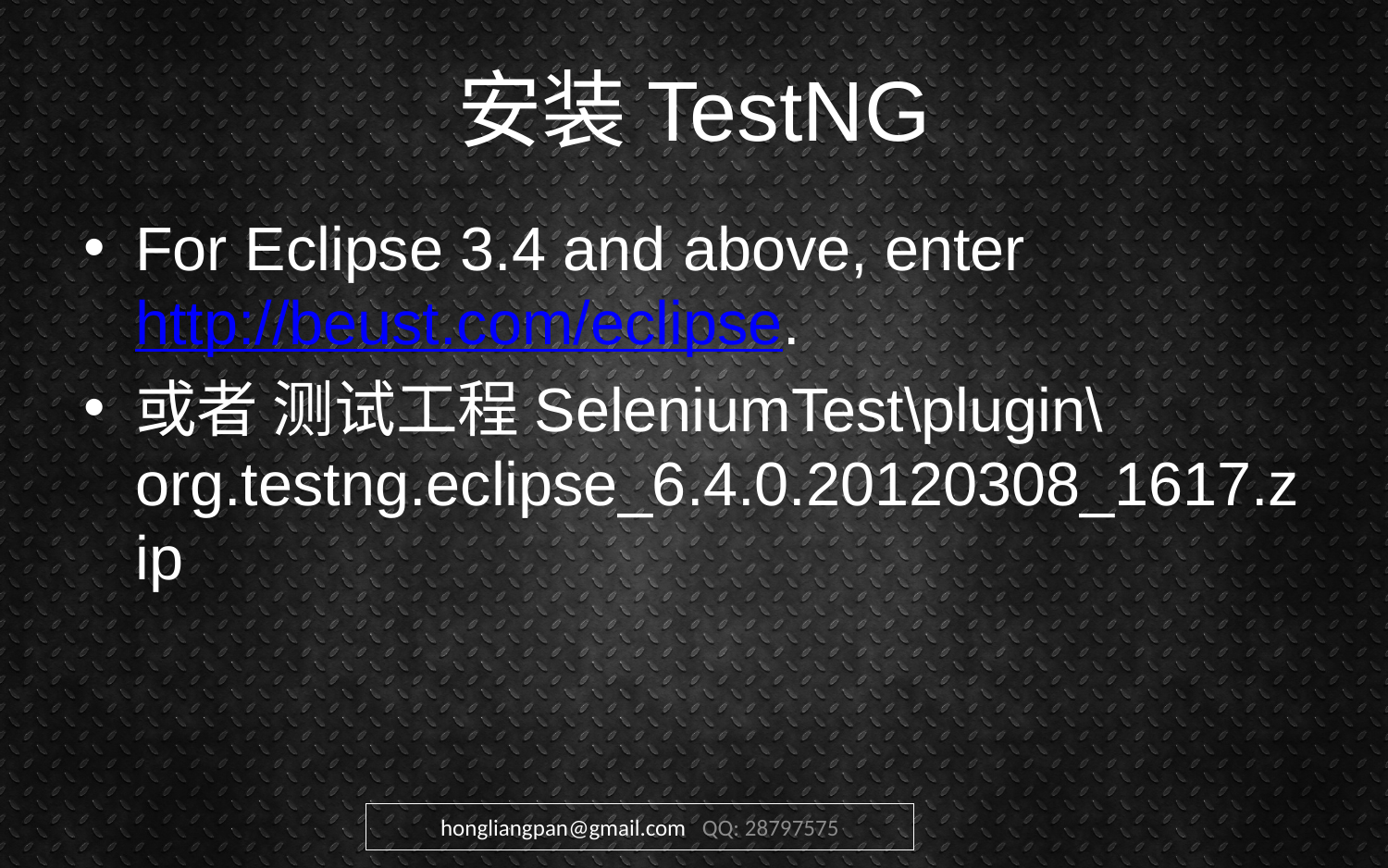

# 安装TestNG
For Eclipse 3.4 and above, enter http://beust.com/eclipse.
或者 测试工程SeleniumTest\plugin\org.testng.eclipse_6.4.0.20120308_1617.zip